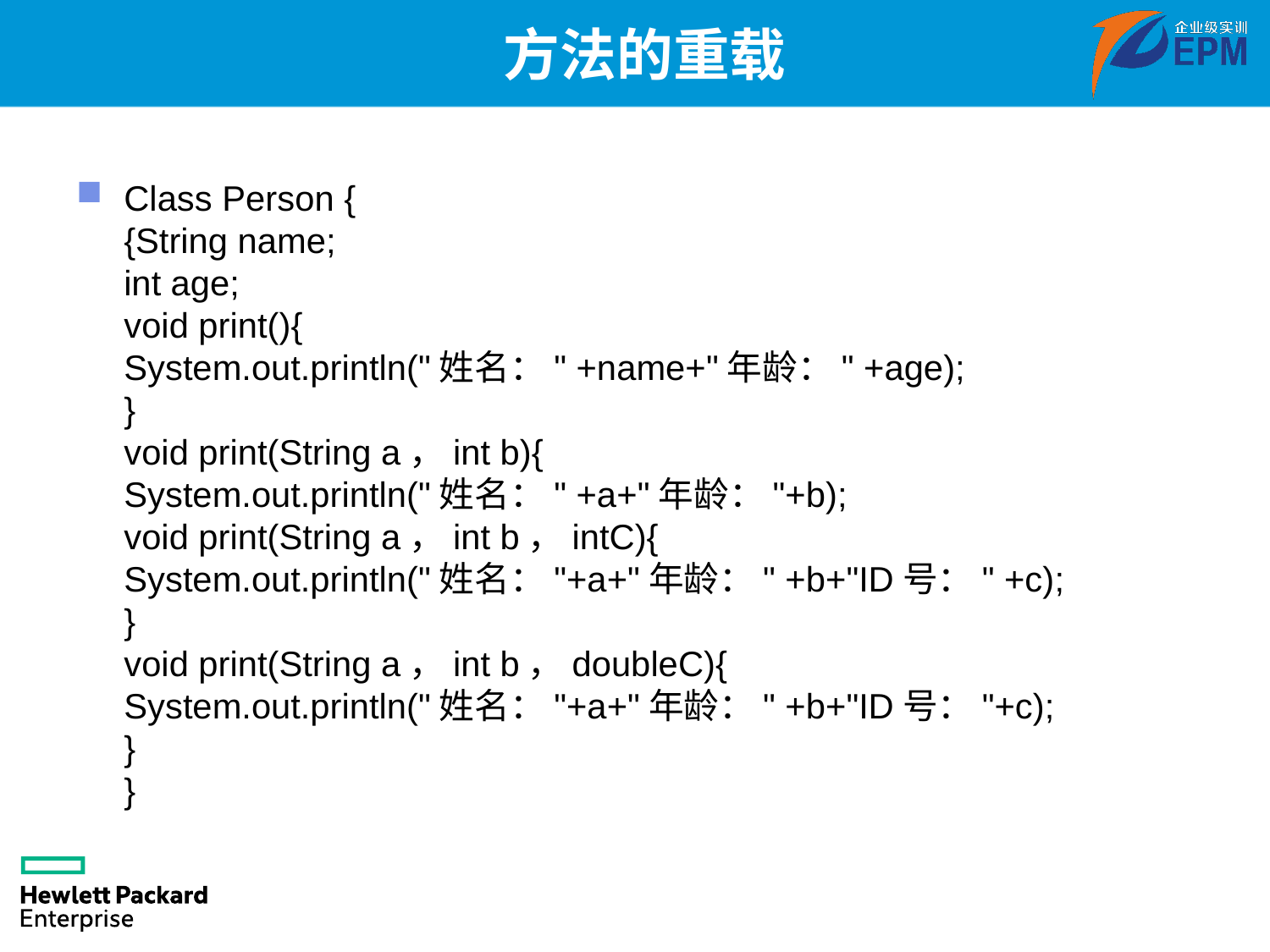

# 方法的重载
Class Person {
{String name; 
int age;
void print(){ 
System.out.println("姓名：" +name+"年龄：" +age); 
}
void print(String a，int b){ 
System.out.println("姓名：" +a+"年龄："+b); 
void print(String a，int b，intC){ 
System.out.println("姓名："+a+"年龄：" +b+"ID号：" +c); 
}
void print(String a，int b，doubleC){ 
System.out.println("姓名："+a+"年龄：" +b+"ID号："+c); 
} 
}